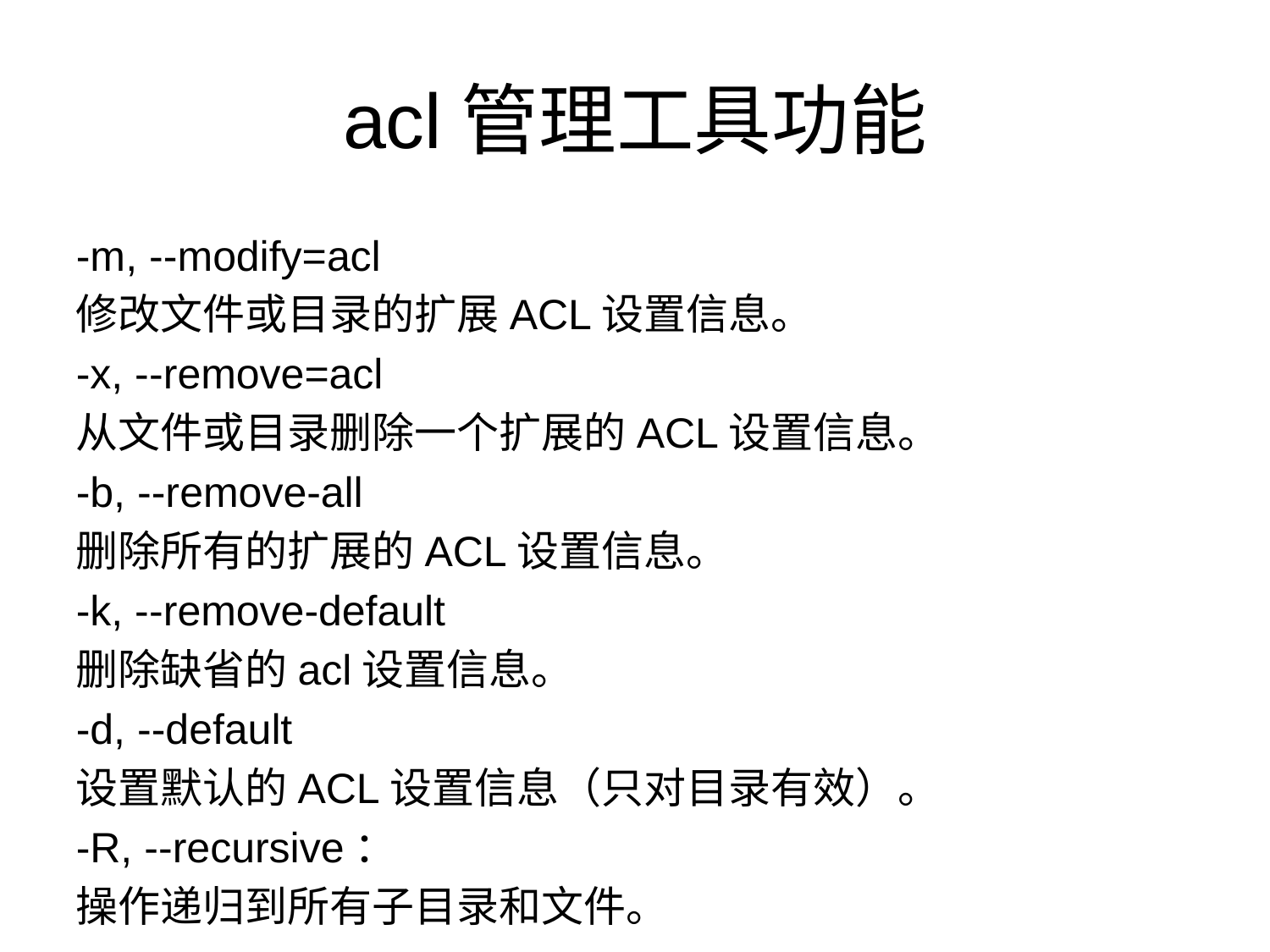

# acl管理工具功能
-m, --modify=acl
修改文件或目录的扩展ACL设置信息。
-x, --remove=acl
从文件或目录删除一个扩展的ACL设置信息。
-b, --remove-all
删除所有的扩展的ACL设置信息。
-k, --remove-default
删除缺省的acl设置信息。
-d, --default
设置默认的ACL设置信息（只对目录有效）。
-R, --recursive：
操作递归到所有子目录和文件。